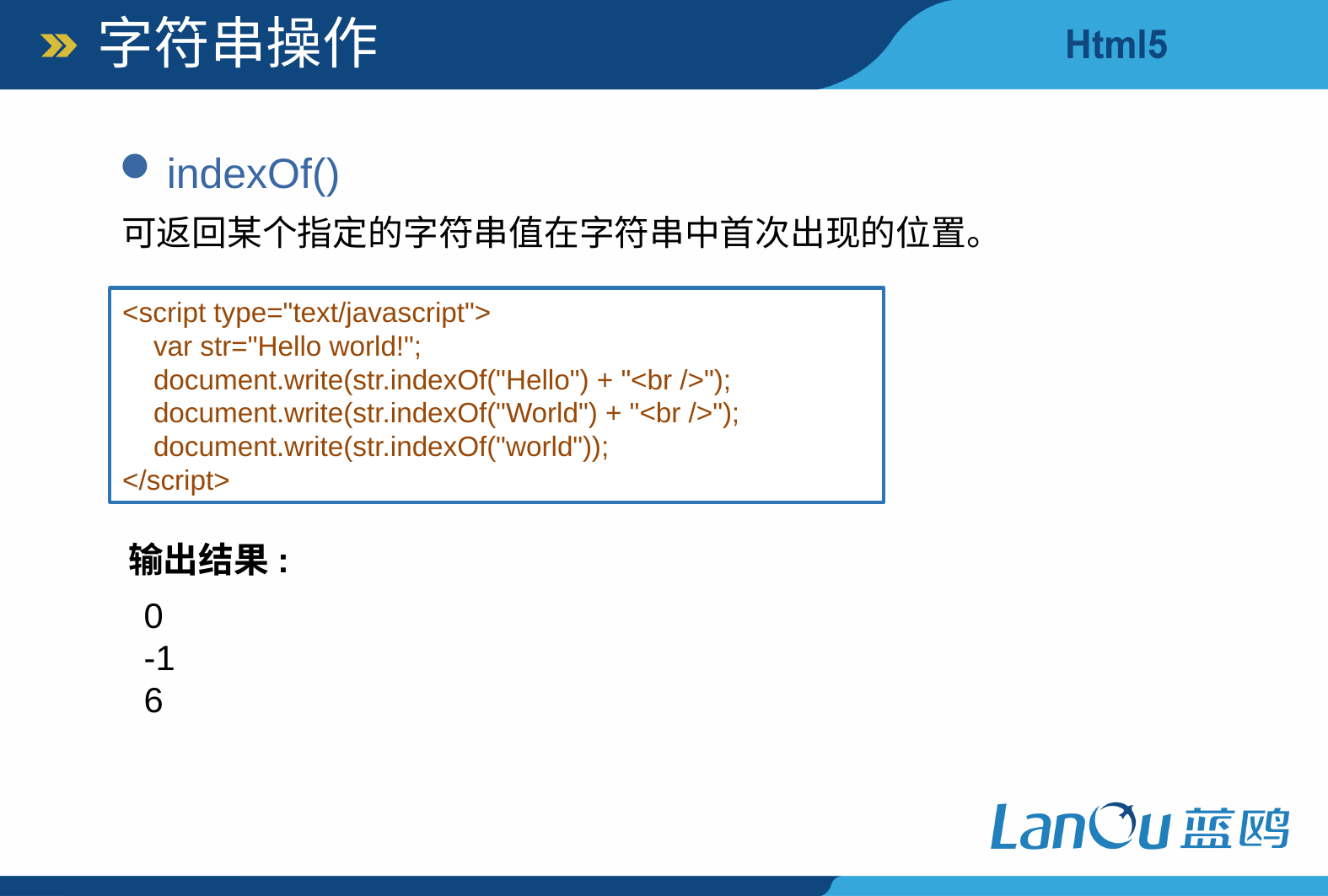

字符串操作
indexOf()
可返回某个指定的字符串值在字符串中首次出现的位置。
<script type="text/javascript">
    var str="Hello world!";
    document.write(str.indexOf("Hello") + "<br />");
    document.write(str.indexOf("World") + "<br />");
    document.write(str.indexOf("world"));
</script>
输出结果:
0
-1
6